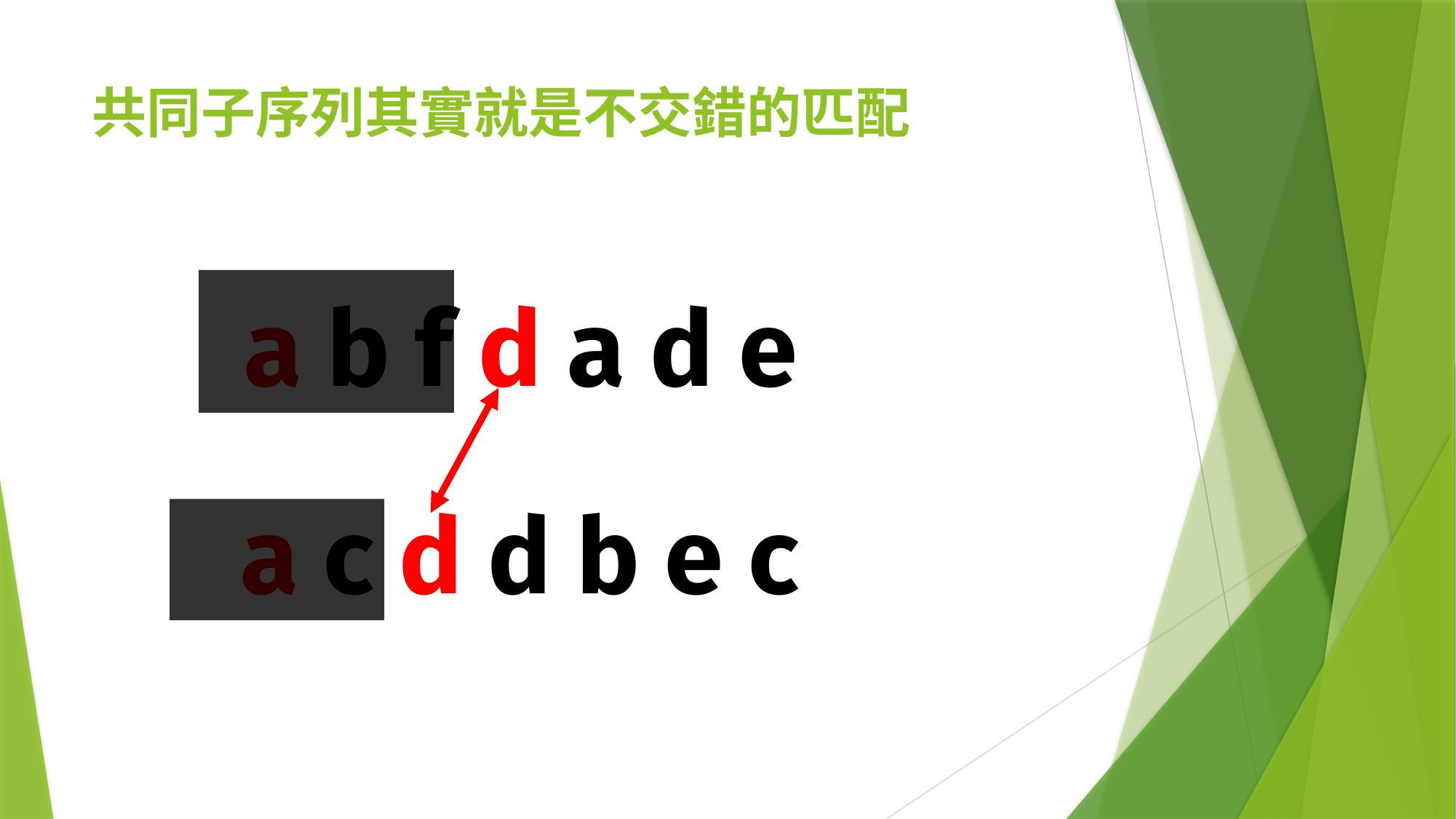

# 共同子序列其實就是不交錯的匹配

a b f d a d e
a c d d b e c